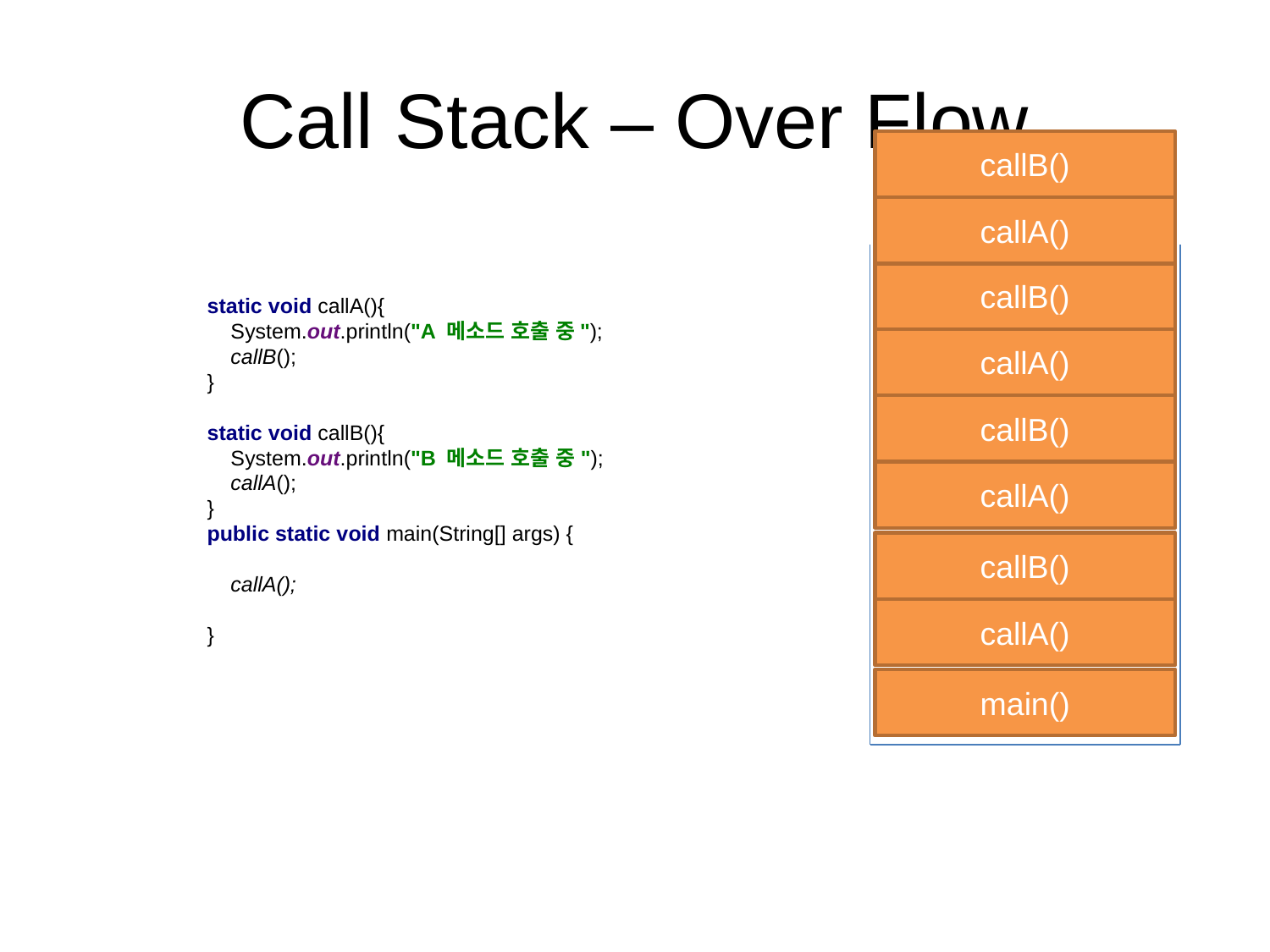

# Call Stack – Over Flow
callB()
callA()

static void callA(){
    System.out.println("A 메소드 호출 중");
    callB();
}
static void callB(){
    System.out.println("B 메소드 호출 중");
    callA();
}
public static void main(String[] args) {
    callA();
}
callB()
callA()
callB()
callA()
callB()
callA()
main()